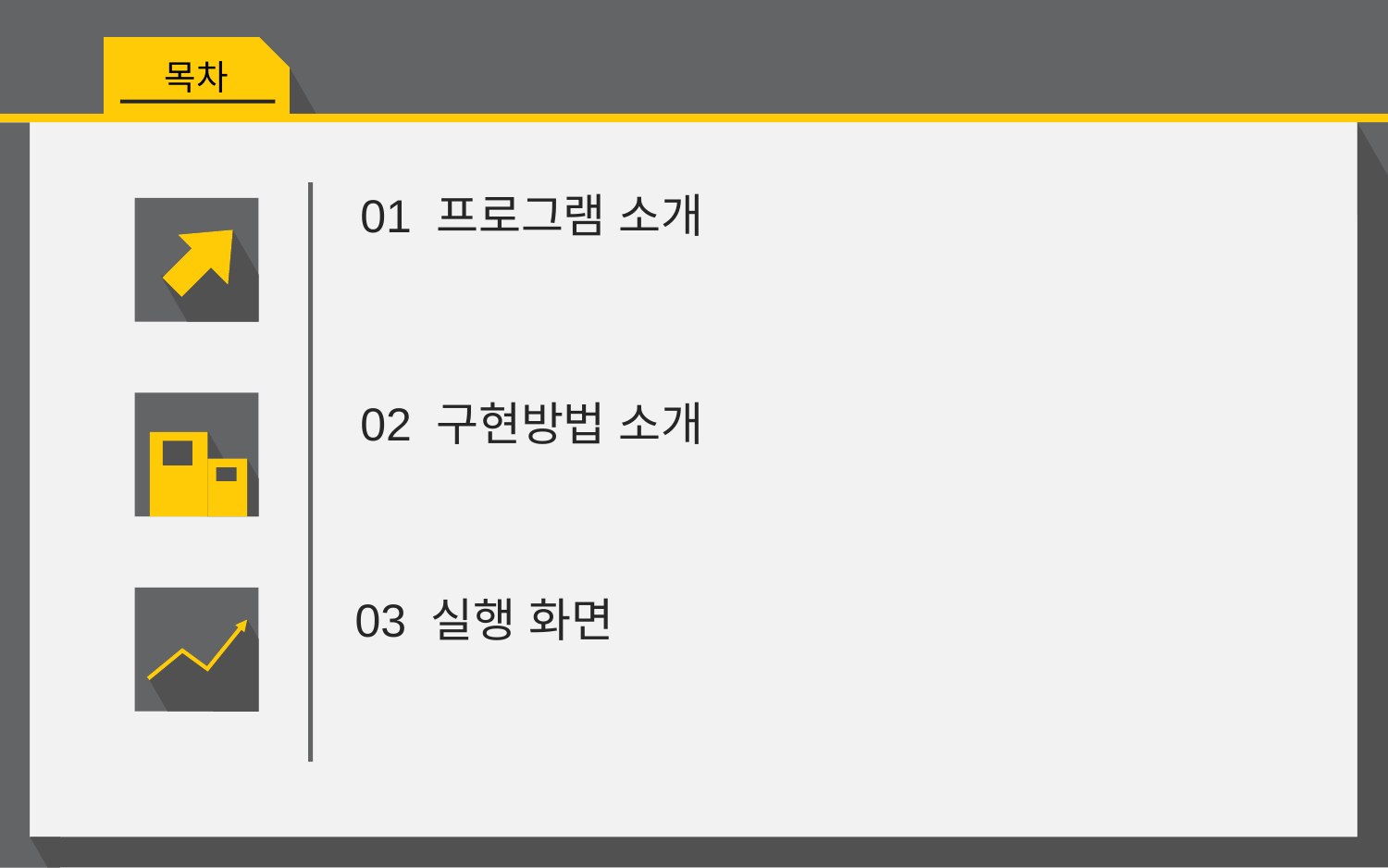

목차
01 프로그램 소개

02 구현방법 소개

03 실행 화면